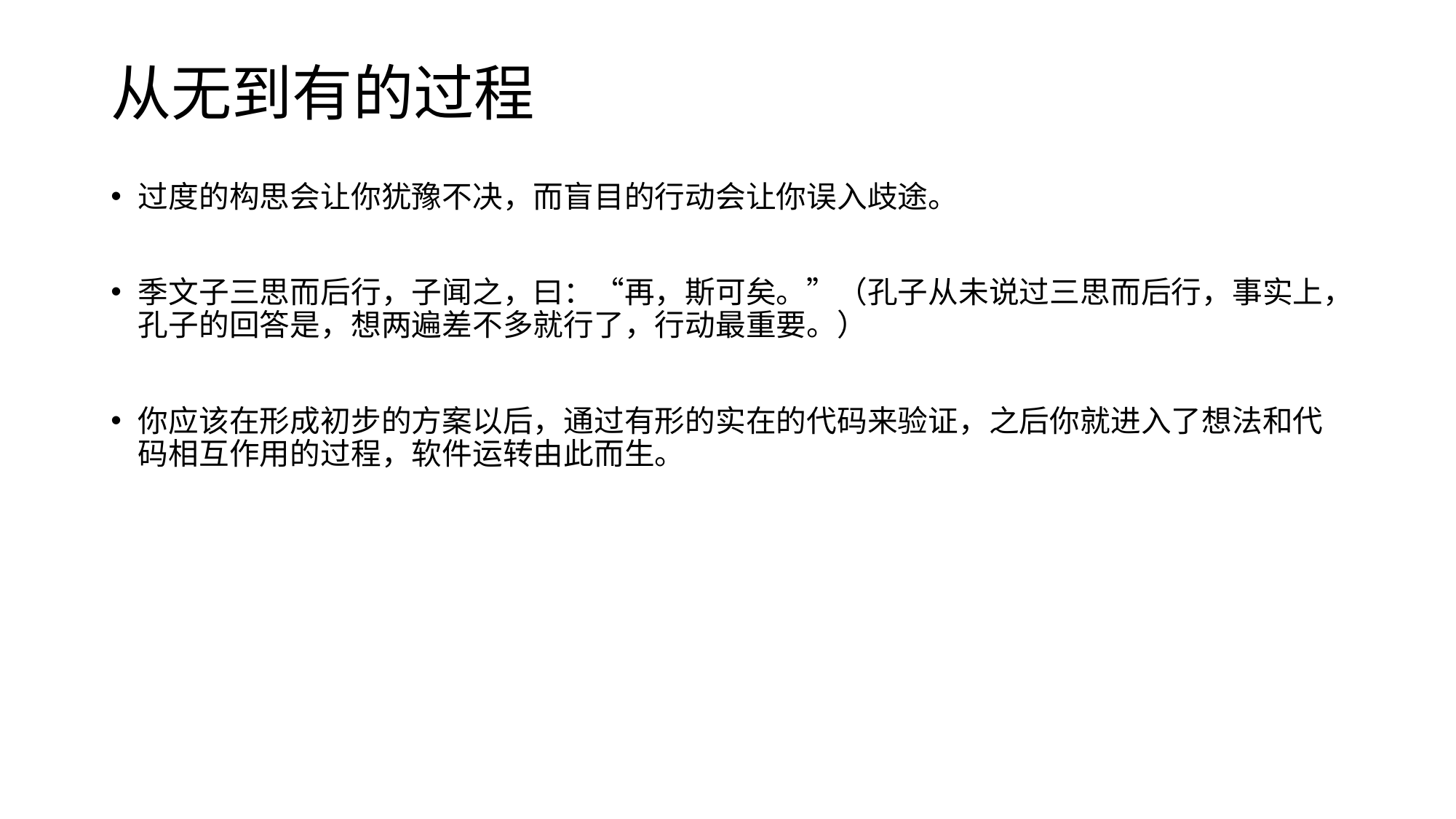

# 从无到有的过程
过度的构思会让你犹豫不决，而盲目的行动会让你误入歧途。

季文子三思而后行，子闻之，曰：“再，斯可矣。”（孔子从未说过三思而后行，事实上，孔子的回答是，想两遍差不多就行了，行动最重要。）

你应该在形成初步的方案以后，通过有形的实在的代码来验证，之后你就进入了想法和代码相互作用的过程，软件运转由此而生。